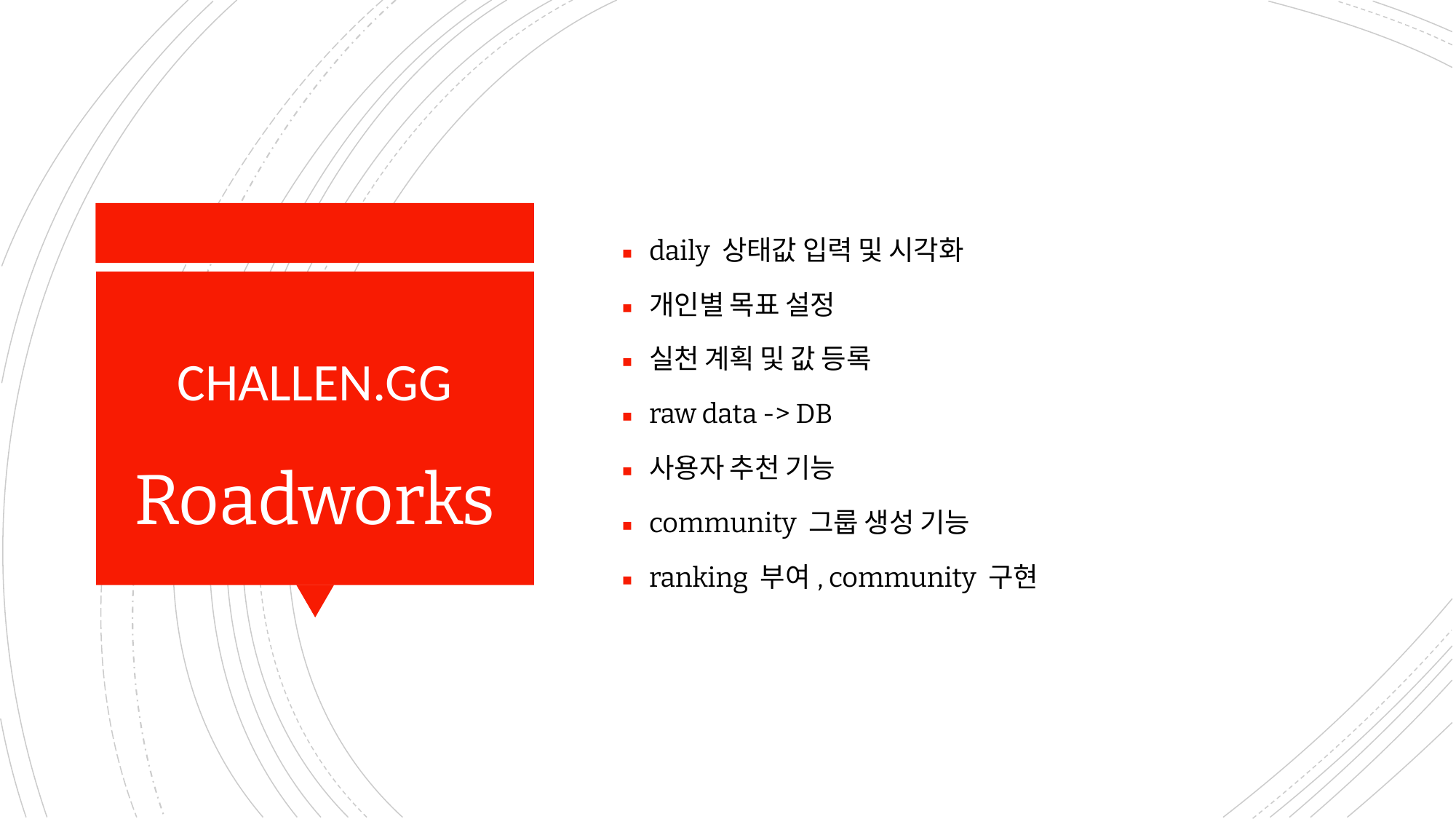

daily 상태값 입력 및 시각화
개인별 목표 설정
실천 계획 및 값 등록
raw data -> DB
사용자 추천 기능
community 그룹 생성 기능
ranking 부여, community 구현
# CHALLEN.GG Roadworks